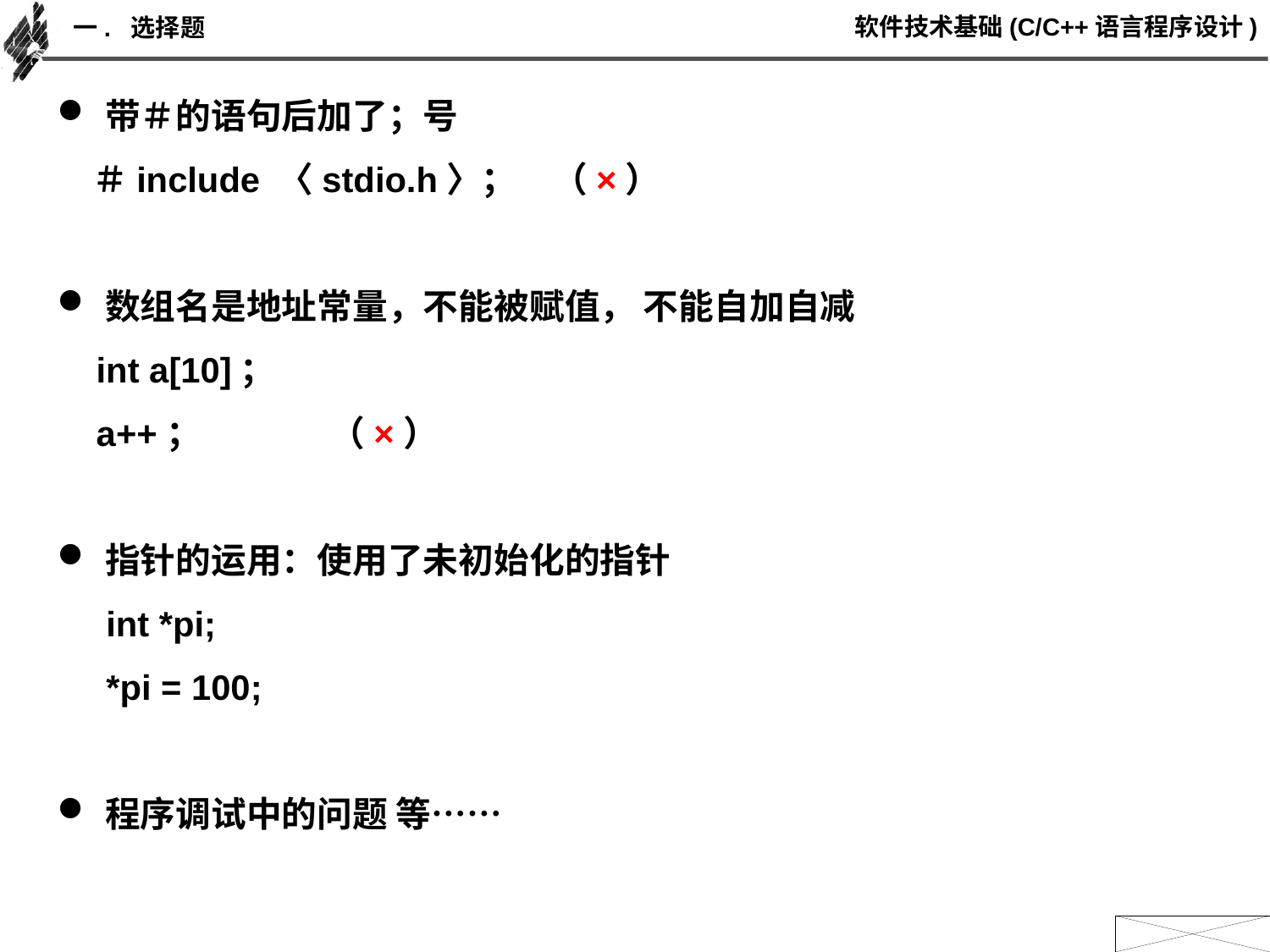

一.  选择题
带＃的语句后加了；号
　＃include 〈stdio.h〉；　（×）

数组名是地址常量，不能被赋值， 不能自加自减
    int a[10]；
    a++；                （×）

指针的运用：使用了未初始化的指针
     int *pi;
     *pi = 100;

程序调试中的问题 等……